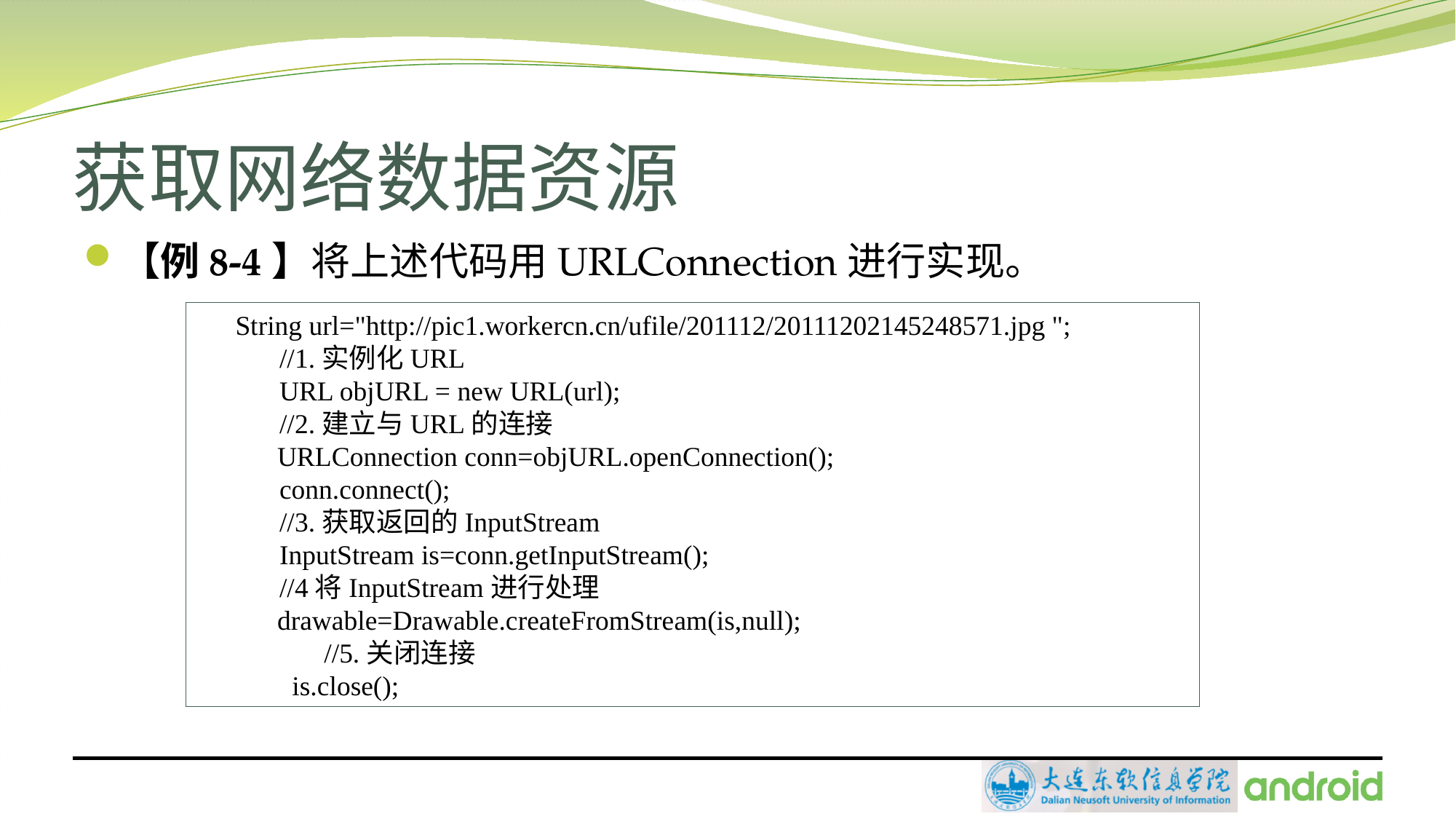

# 获取网络数据资源
【例8-4】将上述代码用URLConnection进行实现。
 String url="http://pic1.workercn.cn/ufile/201112/20111202145248571.jpg ";
            //1.实例化URL
            URL objURL = new URL(url);
            //2.建立与URL的连接
            URLConnection conn=objURL.openConnection();
            conn.connect();
            //3.获取返回的InputStream
            InputStream is=conn.getInputStream();
            //4将InputStream进行处理
            drawable=Drawable.createFromStream(is,null);
//5.关闭连接
is.close();